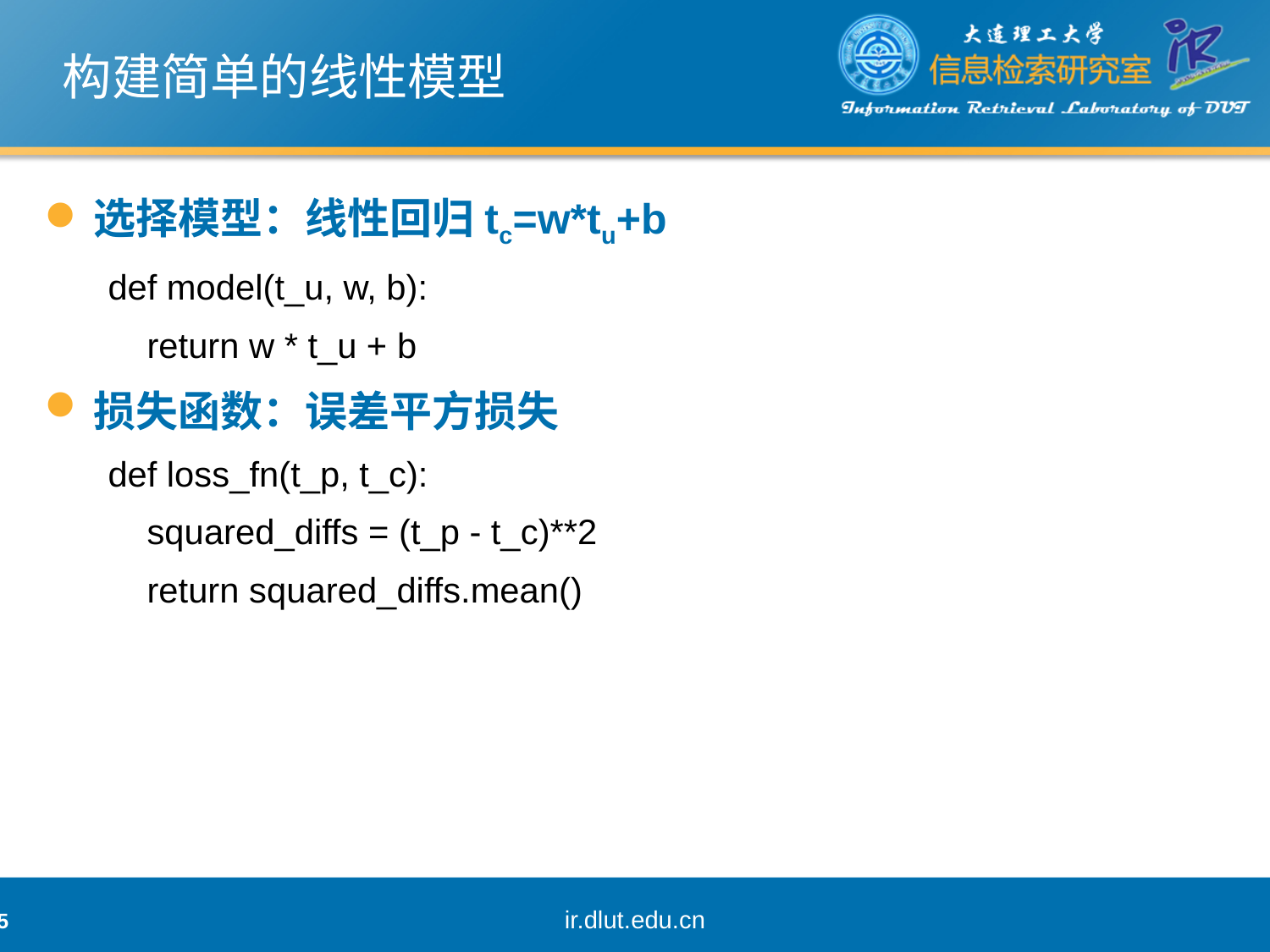

# 构建简单的线性模型
选择模型：线性回归tc=w*tu+b
def model(t_u, w, b):
    return w * t_u + b
损失函数：误差平方损失
def loss_fn(t_p, t_c):
    squared_diffs = (t_p - t_c)**2
    return squared_diffs.mean()
5